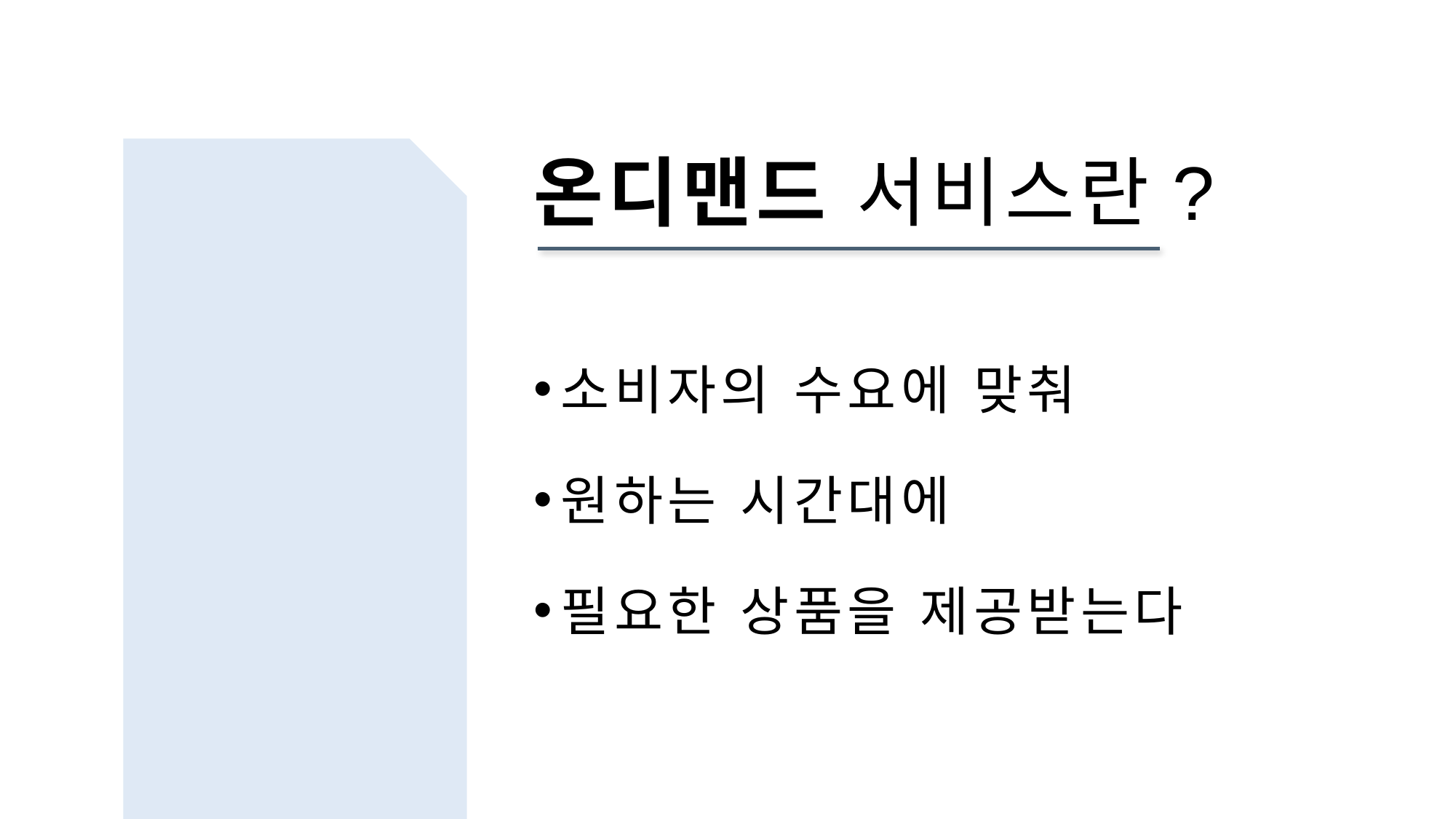

# 온디맨드 서비스란?
소비자의 수요에 맞춰
원하는 시간대에
필요한 상품을 제공받는다